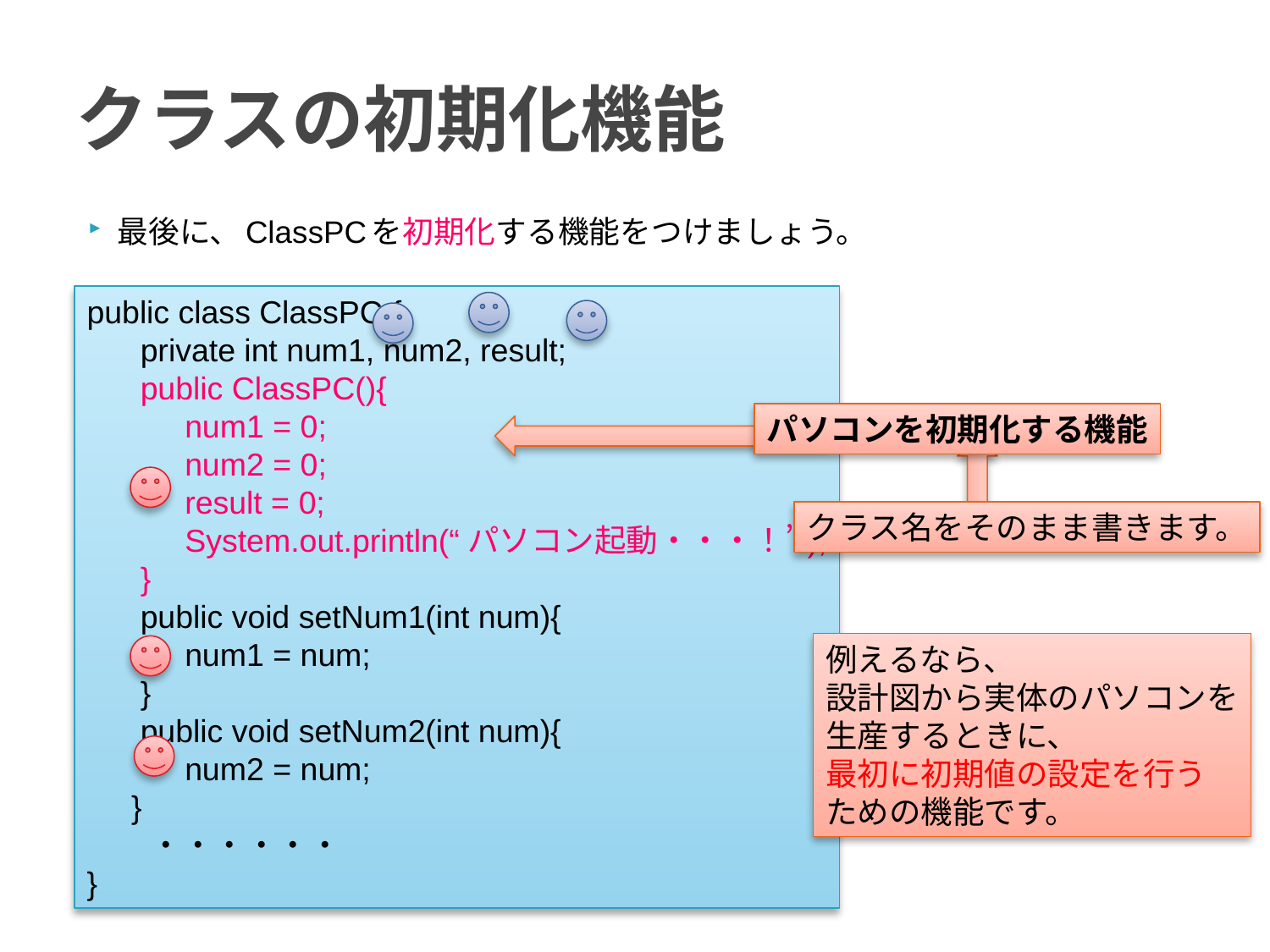

# クラスの初期化機能
最後に、ClassPCを初期化する機能をつけましょう。

public class ClassPC {
      private int num1, num2, result;
      public ClassPC(){
           num1 = 0;
           num2 = 0;
           result = 0;
           System.out.println(“パソコン起動・・・！”);
      }
      public void setNum1(int num){
           num1 = num;
      }
      public void setNum2(int num){
           num2 = num;
     }
　　・・・・・・
}

パソコンを初期化する機能

クラス名をそのまま書きます。
例えるなら、
設計図から実体のパソコンを
生産するときに、
最初に初期値の設定を行う
ための機能です。